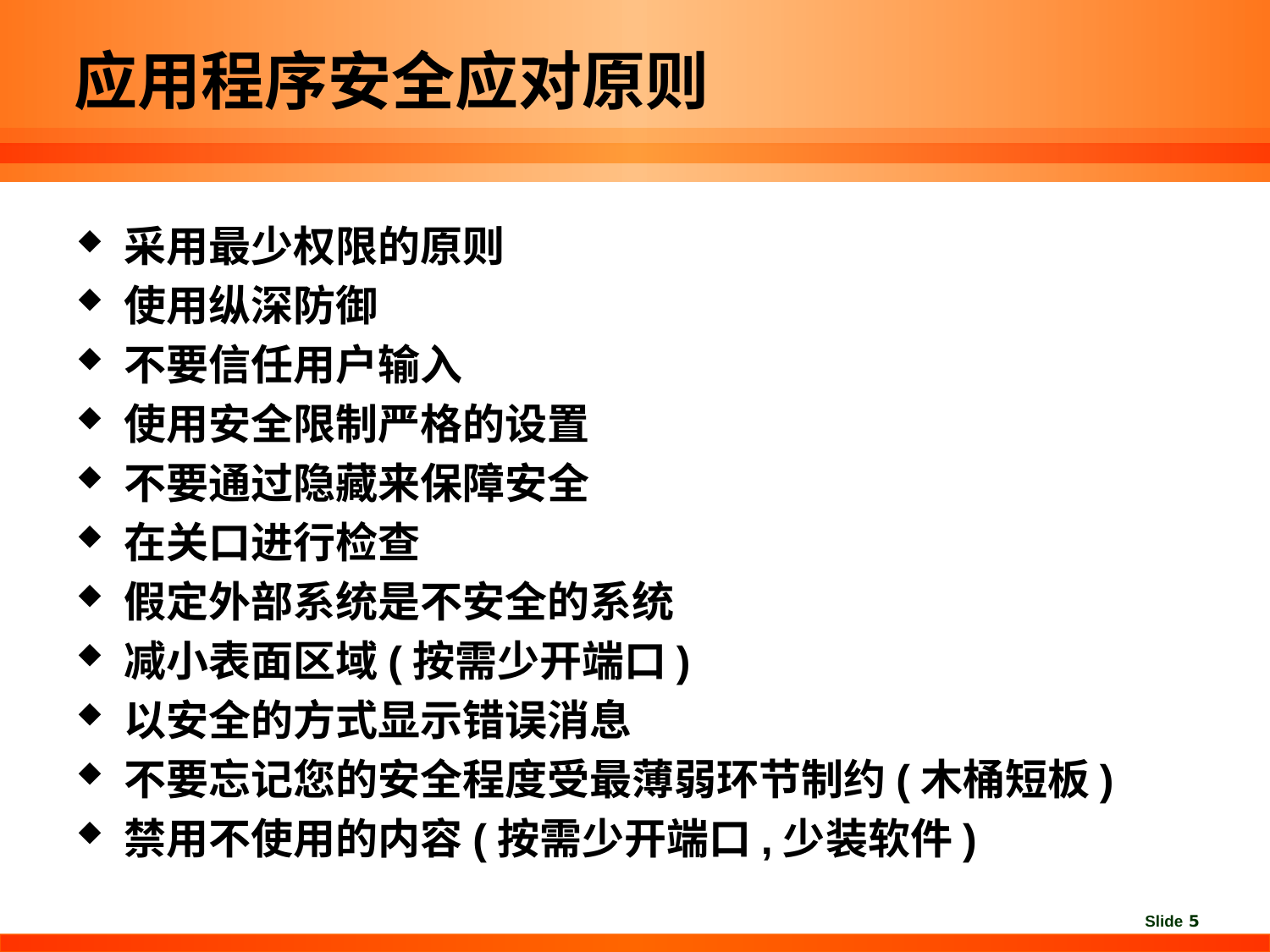

# 应用程序安全应对原则
采用最少权限的原则
使用纵深防御
不要信任用户输入
使用安全限制严格的设置
不要通过隐藏来保障安全
在关口进行检查
假定外部系统是不安全的系统
减小表面区域(按需少开端口)
以安全的方式显示错误消息
不要忘记您的安全程度受最薄弱环节制约(木桶短板)
禁用不使用的内容(按需少开端口,少装软件)